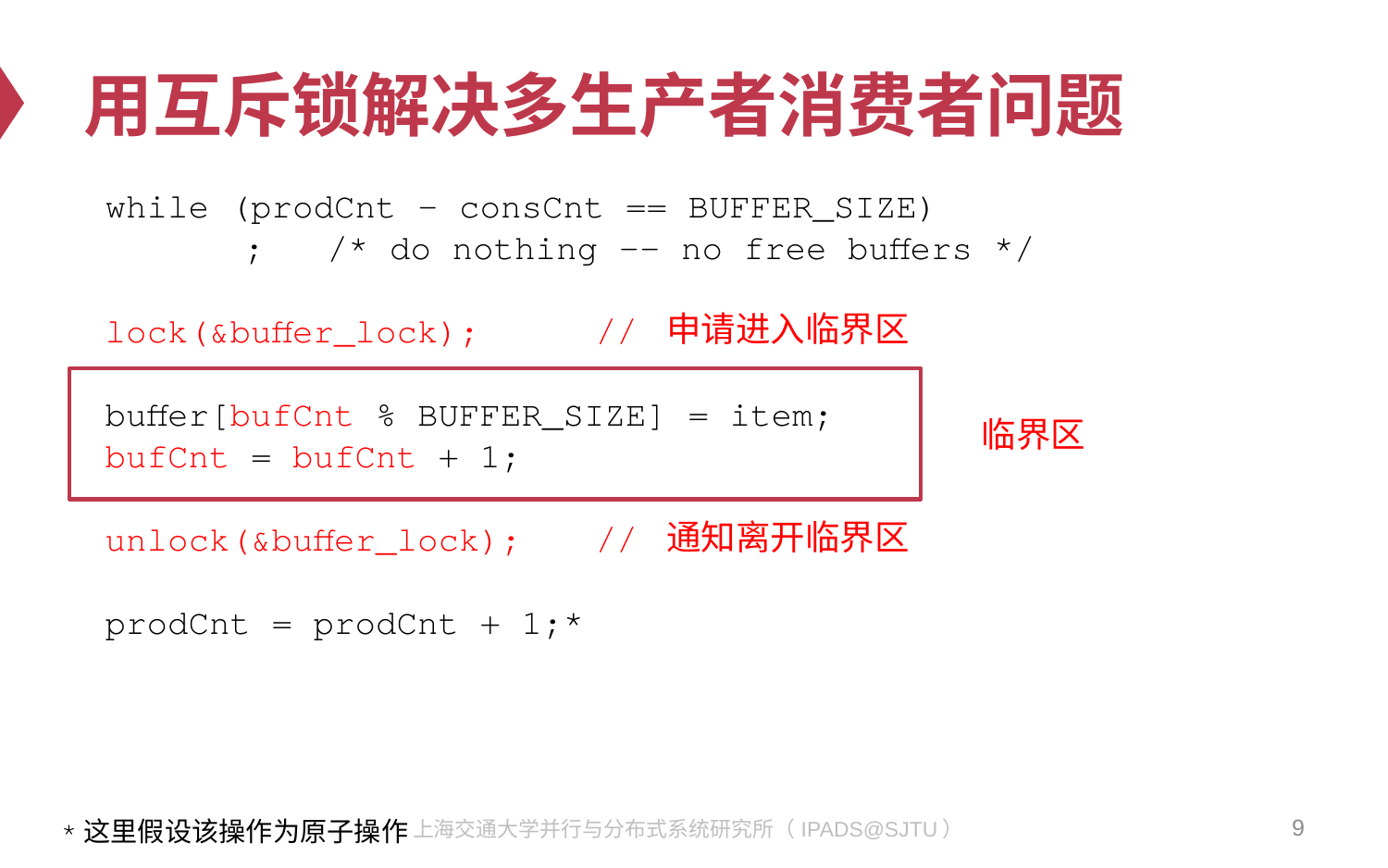

# 用互斥锁解决多生产者消费者问题
while (prodCnt - consCnt == BUFFER_SIZE)
	;   /* do nothing -- no free buffers */

lock(&buffer_lock);

buffer[bufCnt % BUFFER_SIZE] = item;
bufCnt = bufCnt + 1;

unlock(&buffer_lock);

prodCnt = prodCnt + 1;*
// 申请进入临界区

临界区
// 通知离开临界区

9
上海交通大学并行与分布式系统研究所（IPADS@SJTU）
*这里假设该操作为原子操作